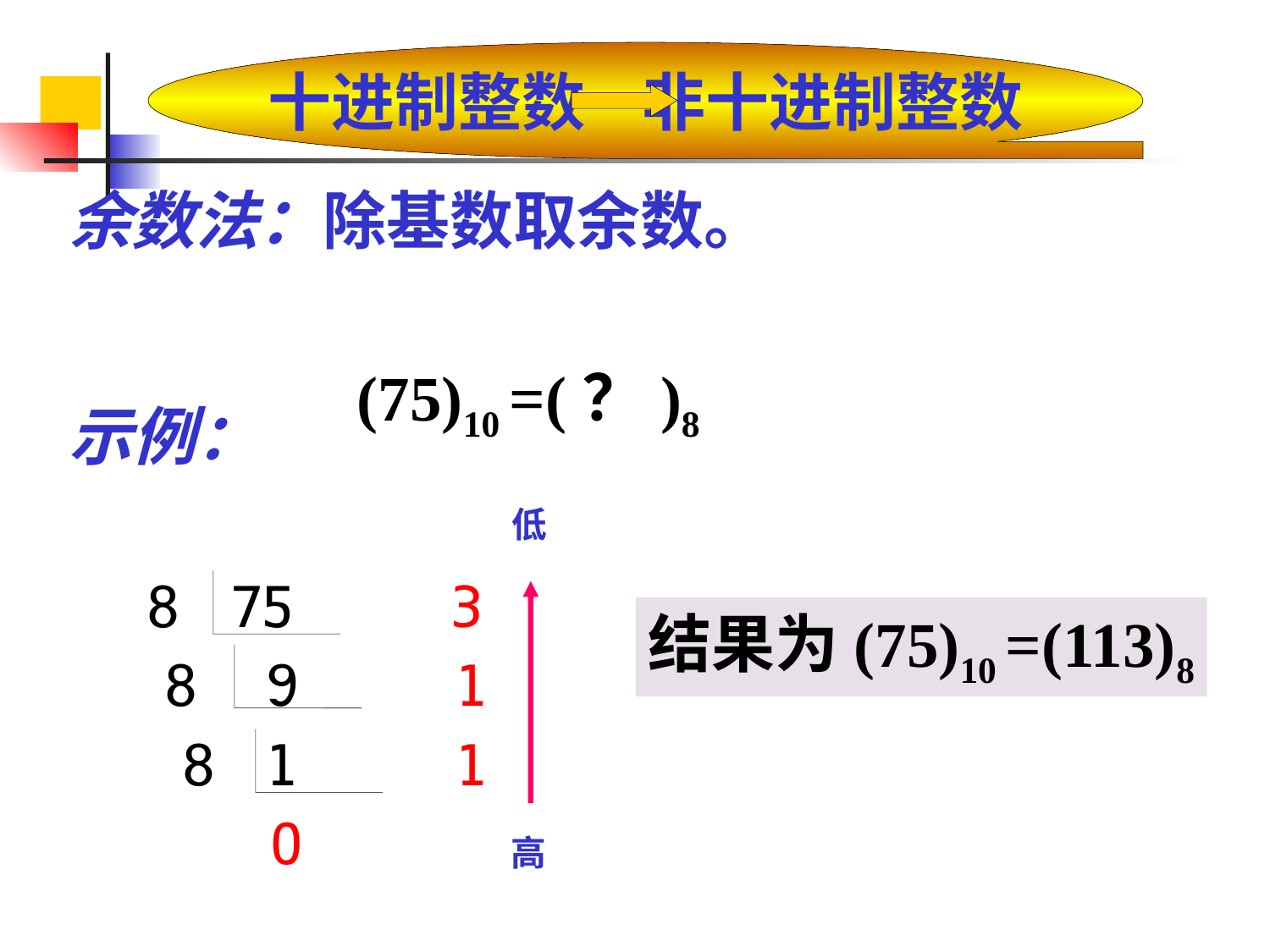

十进制整数    非十进制整数

余数法：除基数取余数。

示例：
(75)10 =(？)8

    8   75         3
     8    9         1
      8   1         1
           0
低

高

结果为(75)10 =(113)8